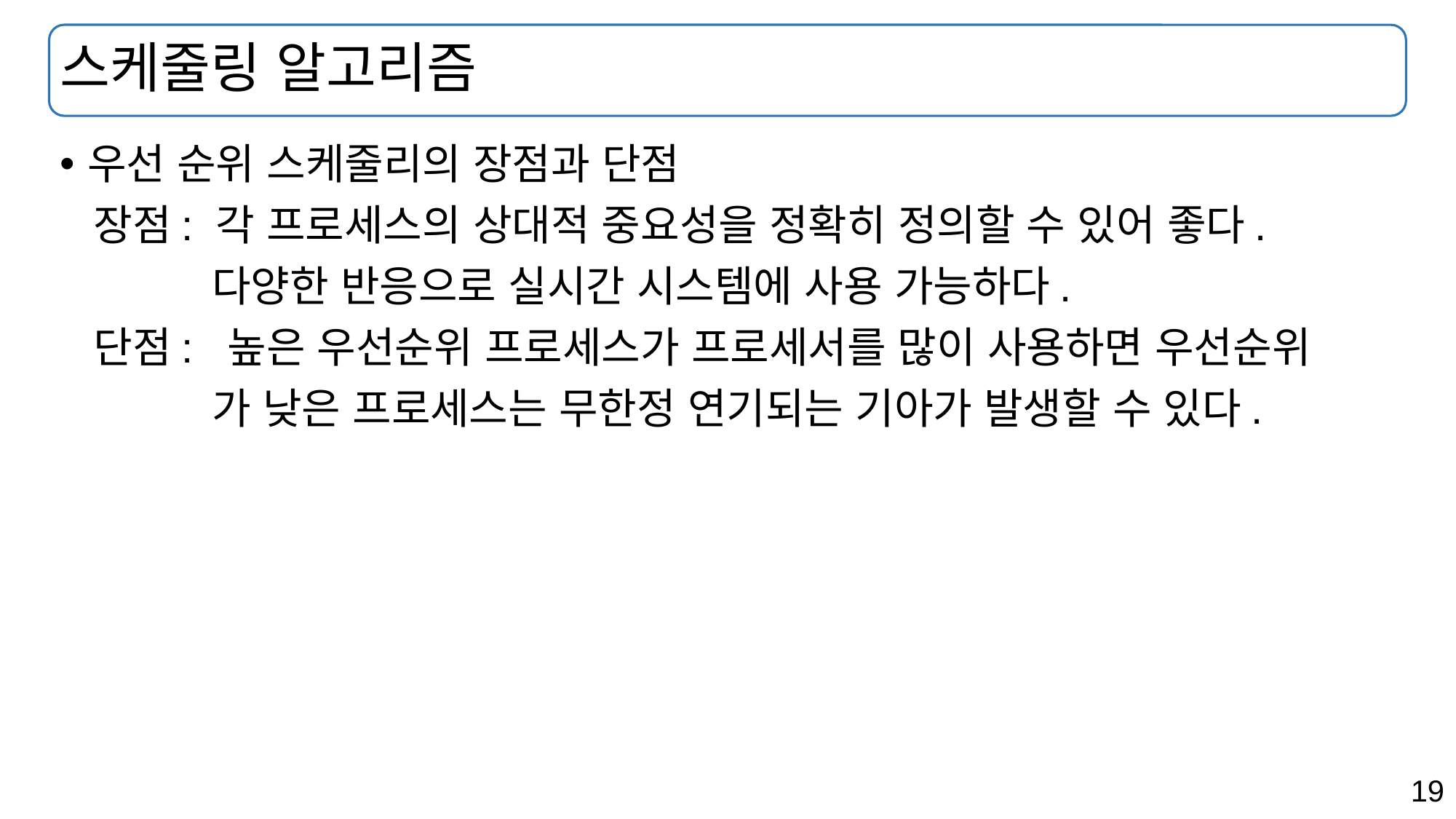

# 스케줄링 알고리즘
우선 순위 스케줄리의 장점과 단점
  장점: 각 프로세스의 상대적 중요성을 정확히 정의할 수 있어 좋다.
            다양한 반응으로 실시간 시스템에 사용 가능하다.
  단점:  높은 우선순위 프로세스가 프로세서를 많이 사용하면 우선순위
            가 낮은 프로세스는 무한정 연기되는 기아가 발생할 수 있다.